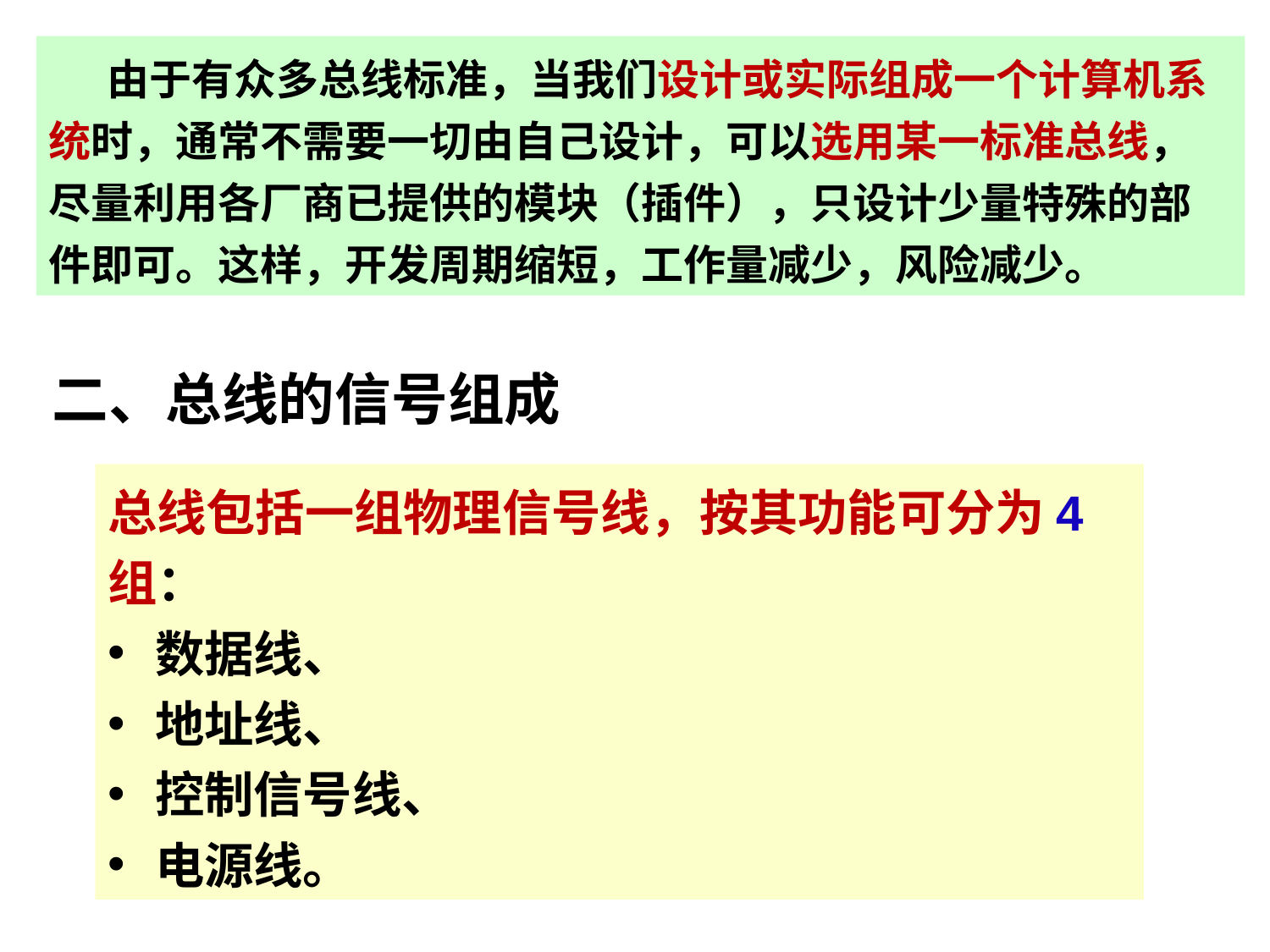

由于有众多总线标准，当我们设计或实际组成一个计算机系统时，通常不需要一切由自己设计，可以选用某一标准总线，尽量利用各厂商已提供的模块（插件），只设计少量特殊的部件即可。这样，开发周期缩短，工作量减少，风险减少。
二、总线的信号组成
总线包括一组物理信号线，按其功能可分为4组：
数据线、
地址线、
控制信号线、
电源线。
150